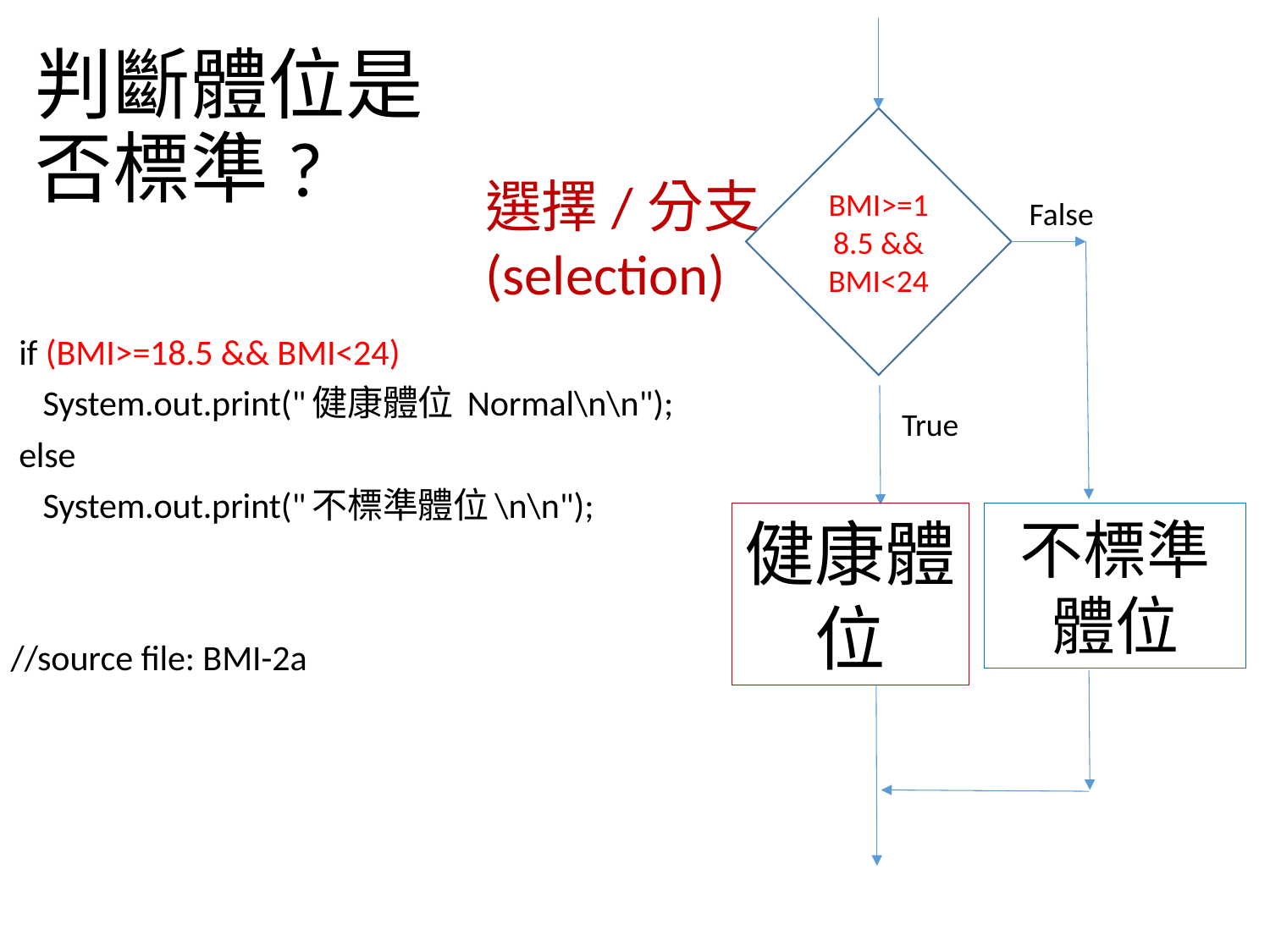

# 判斷體位是否標準?
BMI>=18.5 && BMI<24
選擇/分支
(selection)
False
 if (BMI>=18.5 && BMI<24)
    System.out.print("健康體位 Normal\n\n");
 else
    System.out.print("不標準體位\n\n");

//source file: BMI-2a
True
健康體位
不標準體位